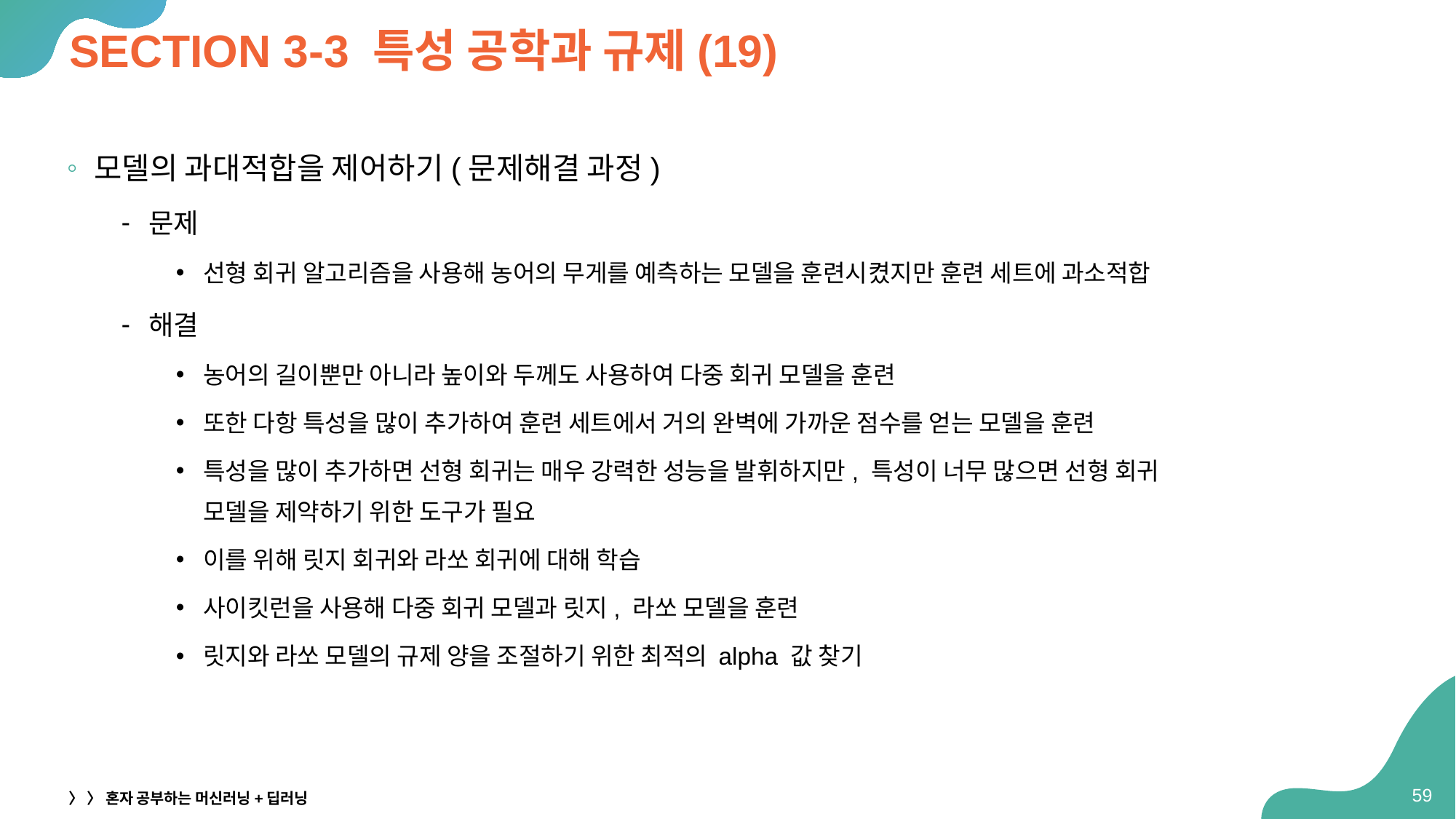

# SECTION 3-3 특성 공학과 규제(19)
모델의 과대적합을 제어하기(문제해결 과정)
문제
선형 회귀 알고리즘을 사용해 농어의 무게를 예측하는 모델을 훈련시켰지만 훈련 세트에 과소적합
해결
농어의 길이뿐만 아니라 높이와 두께도 사용하여 다중 회귀 모델을 훈련
또한 다항 특성을 많이 추가하여 훈련 세트에서 거의 완벽에 가까운 점수를 얻는 모델을 훈련
특성을 많이 추가하면 선형 회귀는 매우 강력한 성능을 발휘하지만, 특성이 너무 많으면 선형 회귀
모델을 제약하기 위한 도구가 필요
이를 위해 릿지 회귀와 라쏘 회귀에 대해 학습
사이킷런을 사용해 다중 회귀 모델과 릿지, 라쏘 모델을 훈련
릿지와 라쏘 모델의 규제 양을 조절하기 위한 최적의 alpha 값 찾기
59
〉 〉 혼자 공부하는 머신러닝+딥러닝